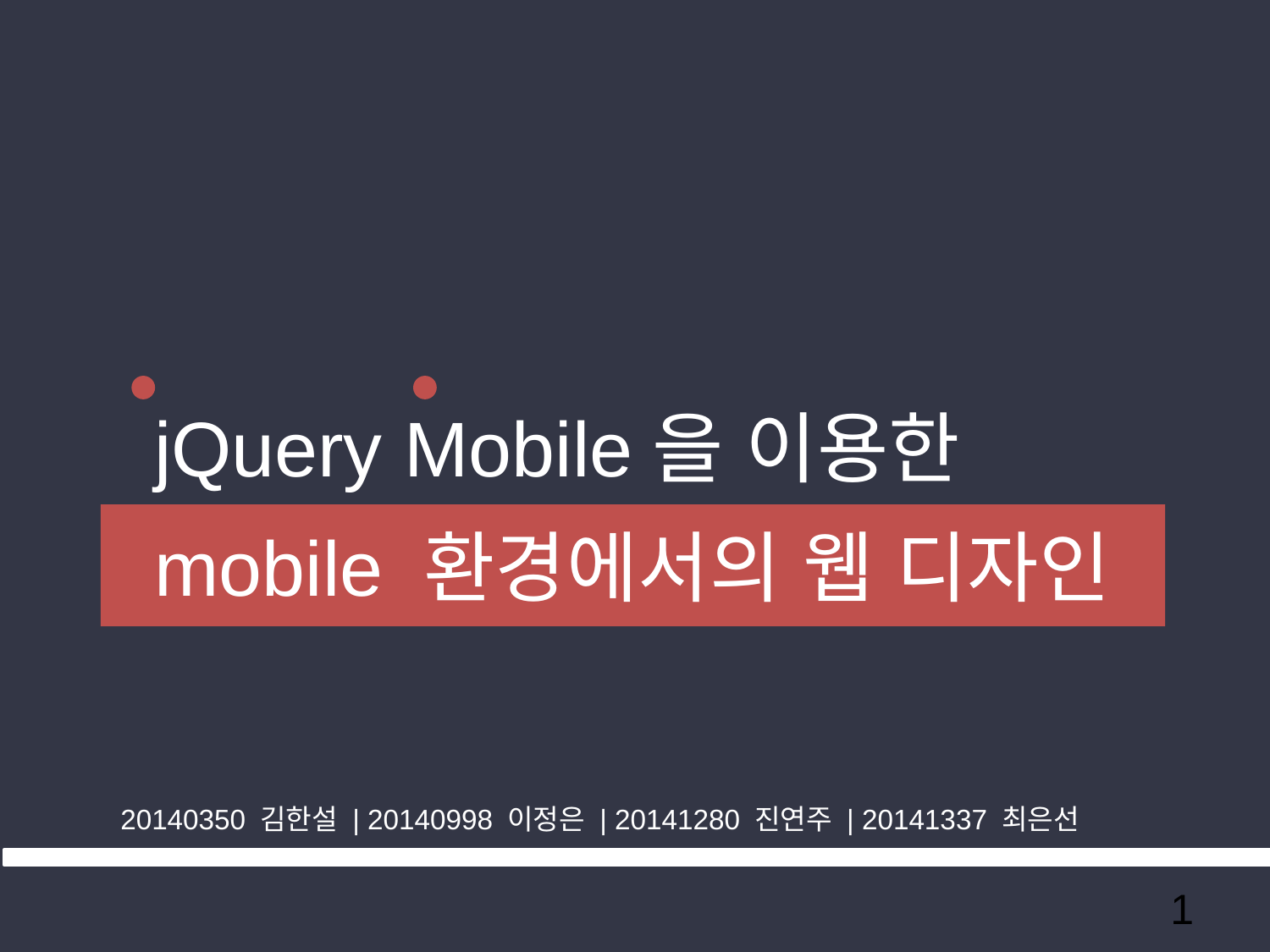

# jQuery Mobile을 이용한
mobile 환경에서의 웹 디자인
20140350 김한설 | 20140998 이정은 | 20141280 진연주 | 20141337 최은선

1